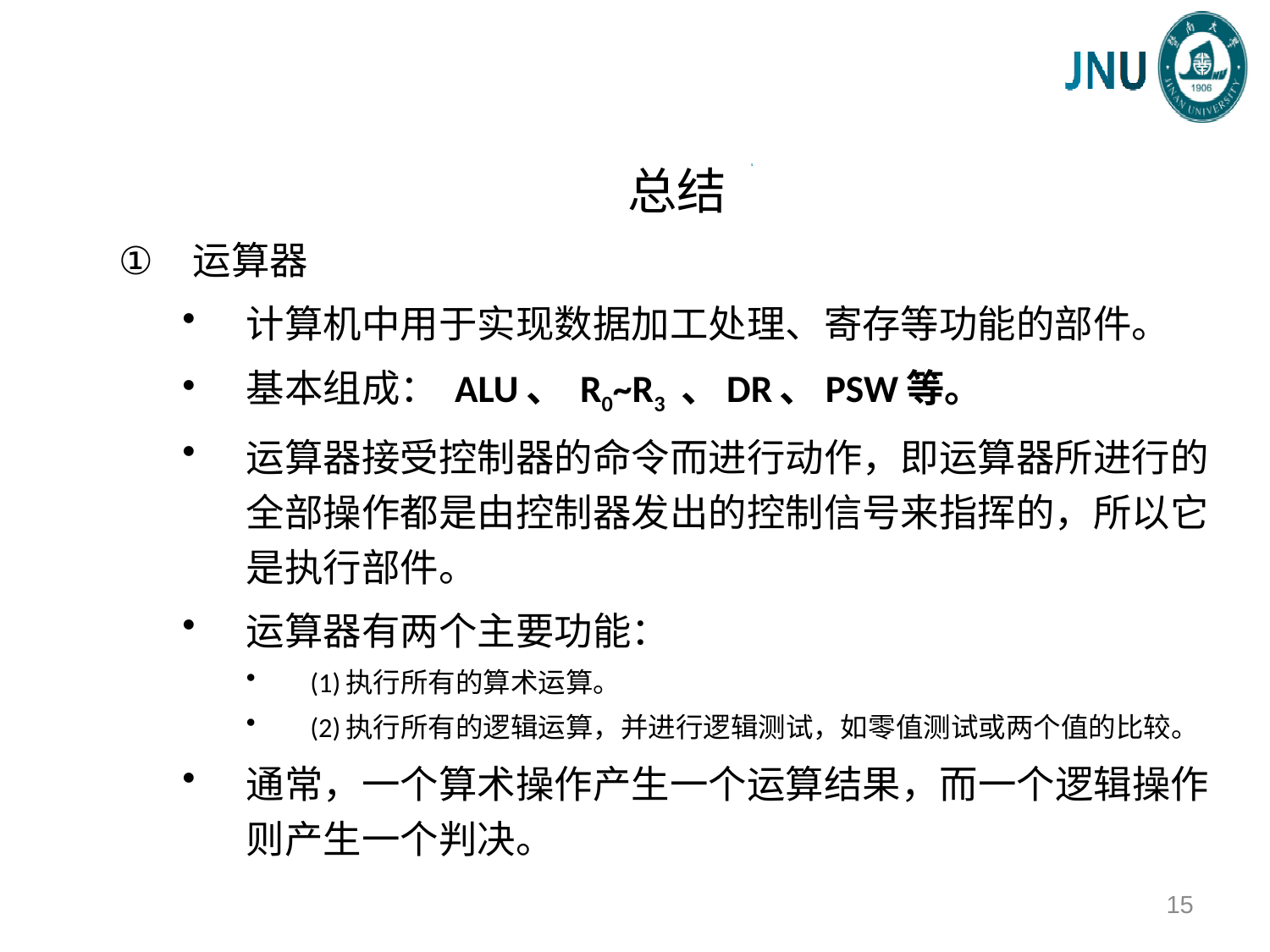

总结
运算器
计算机中用于实现数据加工处理、寄存等功能的部件。
基本组成： ALU、 R0~R3 、DR、PSW等。
运算器接受控制器的命令而进行动作，即运算器所进行的全部操作都是由控制器发出的控制信号来指挥的，所以它是执行部件。
运算器有两个主要功能：
(1)执行所有的算术运算。
(2)执行所有的逻辑运算，并进行逻辑测试，如零值测试或两个值的比较。
通常，一个算术操作产生一个运算结果，而一个逻辑操作则产生一个判决。
15